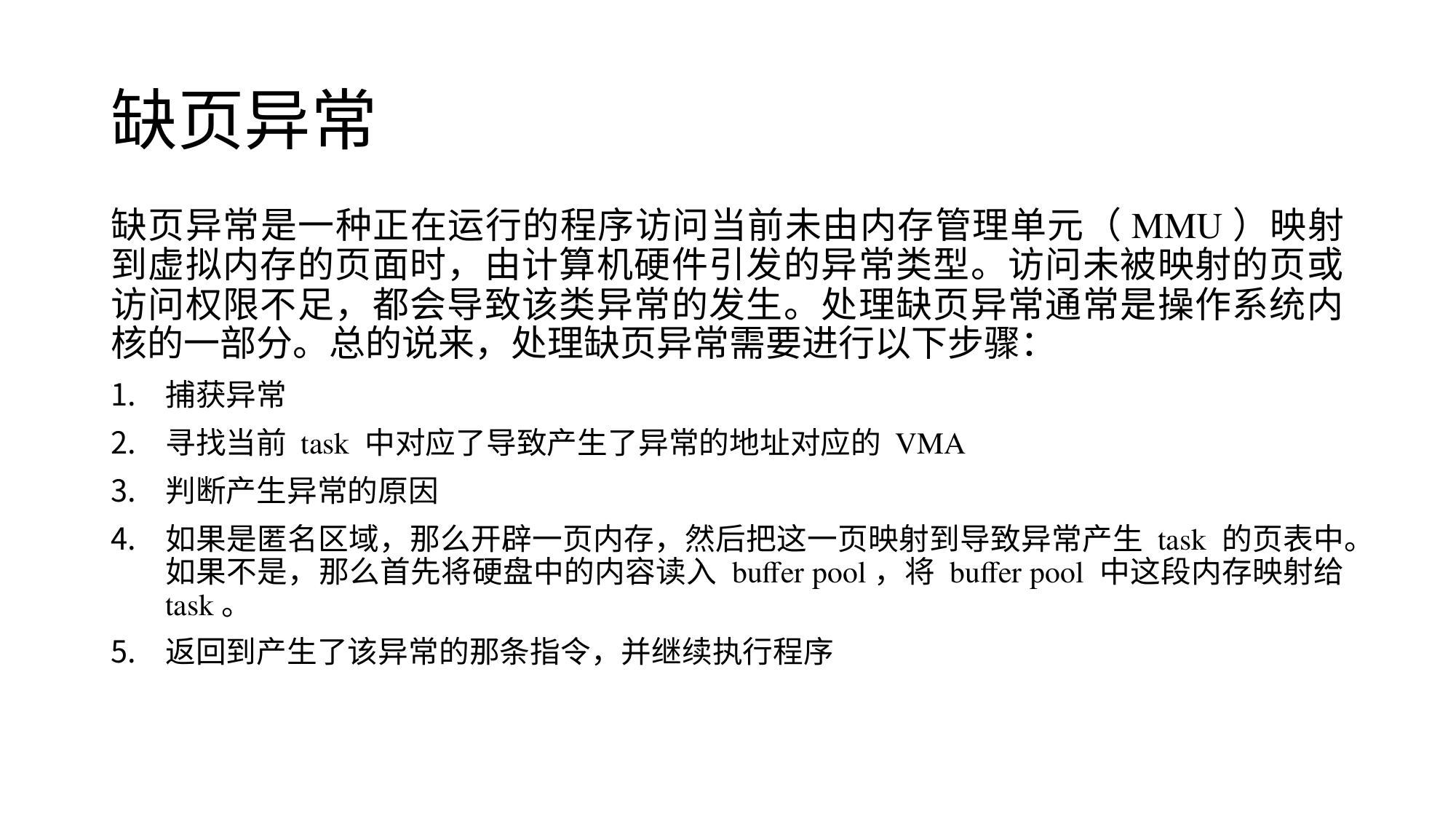

# 缺页异常
缺页异常是一种正在运行的程序访问当前未由内存管理单元（MMU）映射到虚拟内存的页面时，由计算机硬件引发的异常类型。访问未被映射的页或访问权限不足，都会导致该类异常的发生。处理缺页异常通常是操作系统内核的一部分。总的说来，处理缺页异常需要进行以下步骤：
捕获异常
寻找当前 task 中对应了导致产生了异常的地址对应的 VMA
判断产生异常的原因
如果是匿名区域，那么开辟一页内存，然后把这一页映射到导致异常产生 task 的页表中。如果不是，那么首先将硬盘中的内容读入 buffer pool，将 buffer pool 中这段内存映射给 task。
返回到产生了该异常的那条指令，并继续执行程序